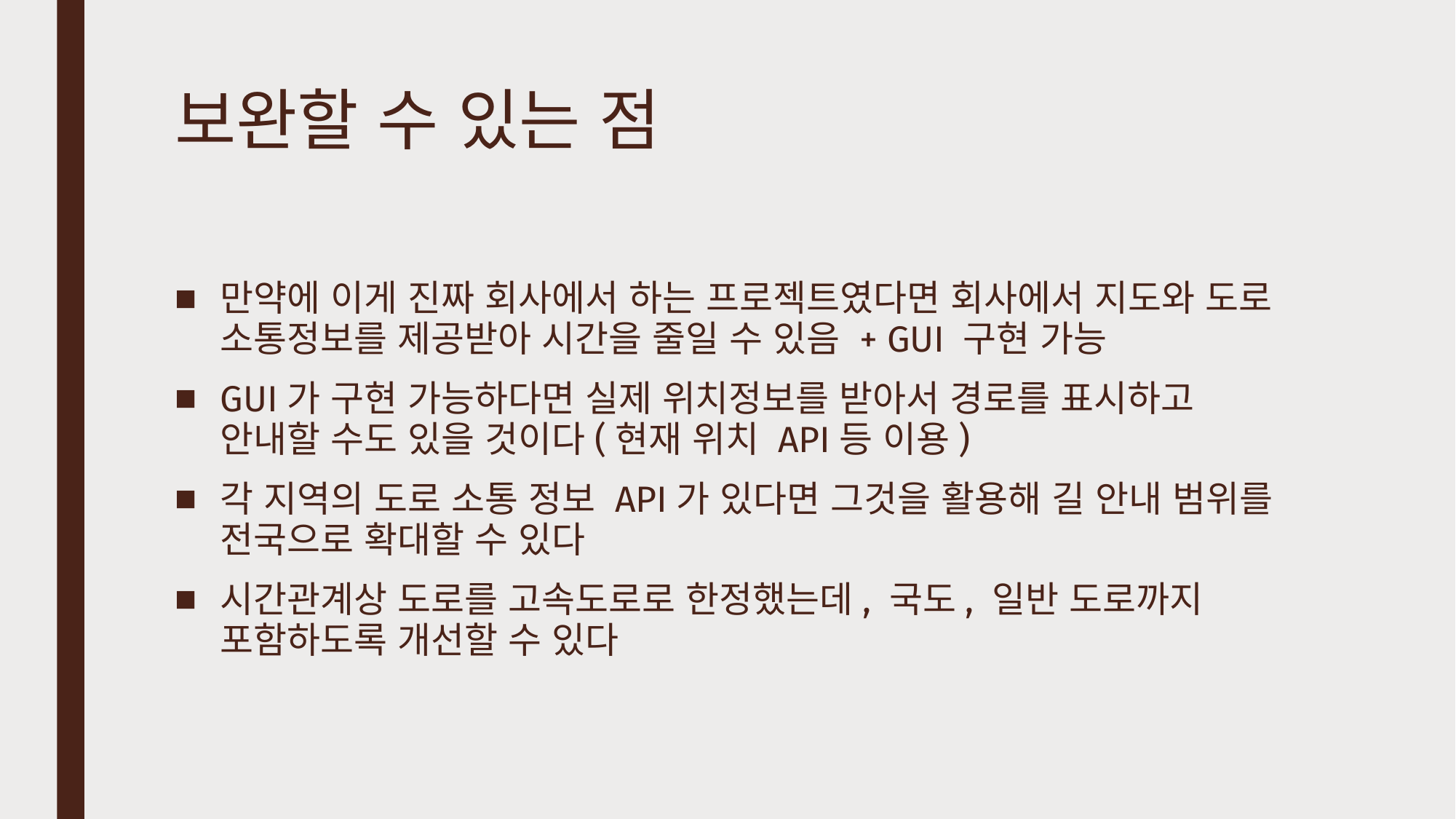

# 보완할 수 있는 점
만약에 이게 진짜 회사에서 하는 프로젝트였다면 회사에서 지도와 도로 소통정보를 제공받아 시간을 줄일 수 있음 + GUI 구현 가능
GUI가 구현 가능하다면 실제 위치정보를 받아서 경로를 표시하고 안내할 수도 있을 것이다(현재 위치 API등 이용)
각 지역의 도로 소통 정보 API가 있다면 그것을 활용해 길 안내 범위를 전국으로 확대할 수 있다
시간관계상 도로를 고속도로로 한정했는데, 국도, 일반 도로까지 포함하도록 개선할 수 있다